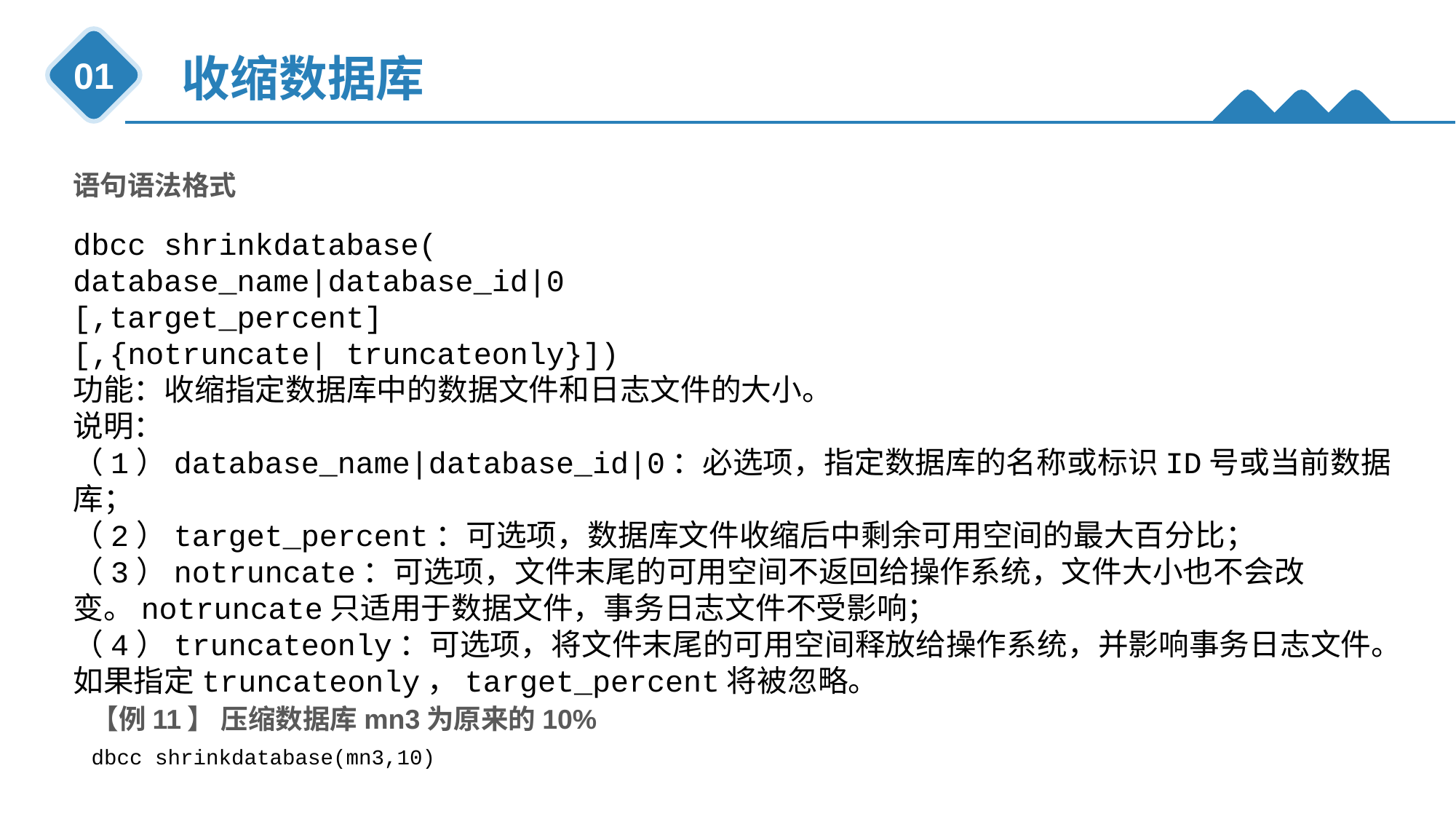

收缩数据库
01

语句语法格式
dbcc shrinkdatabase(
database_name|database_id|0
[,target_percent]
[,{notruncate| truncateonly}])
功能：收缩指定数据库中的数据文件和日志文件的大小。
说明：
（1）database_name|database_id|0：必选项，指定数据库的名称或标识ID号或当前数据库；
（2）target_percent：可选项，数据库文件收缩后中剩余可用空间的最大百分比；
（3）notruncate：可选项，文件末尾的可用空间不返回给操作系统，文件大小也不会改变。notruncate只适用于数据文件，事务日志文件不受影响；
（4）truncateonly：可选项，将文件末尾的可用空间释放给操作系统，并影响事务日志文件。如果指定truncateonly，target_percent将被忽略。
【例11】 压缩数据库mn3为原来的10%
dbcc shrinkdatabase(mn3,10)